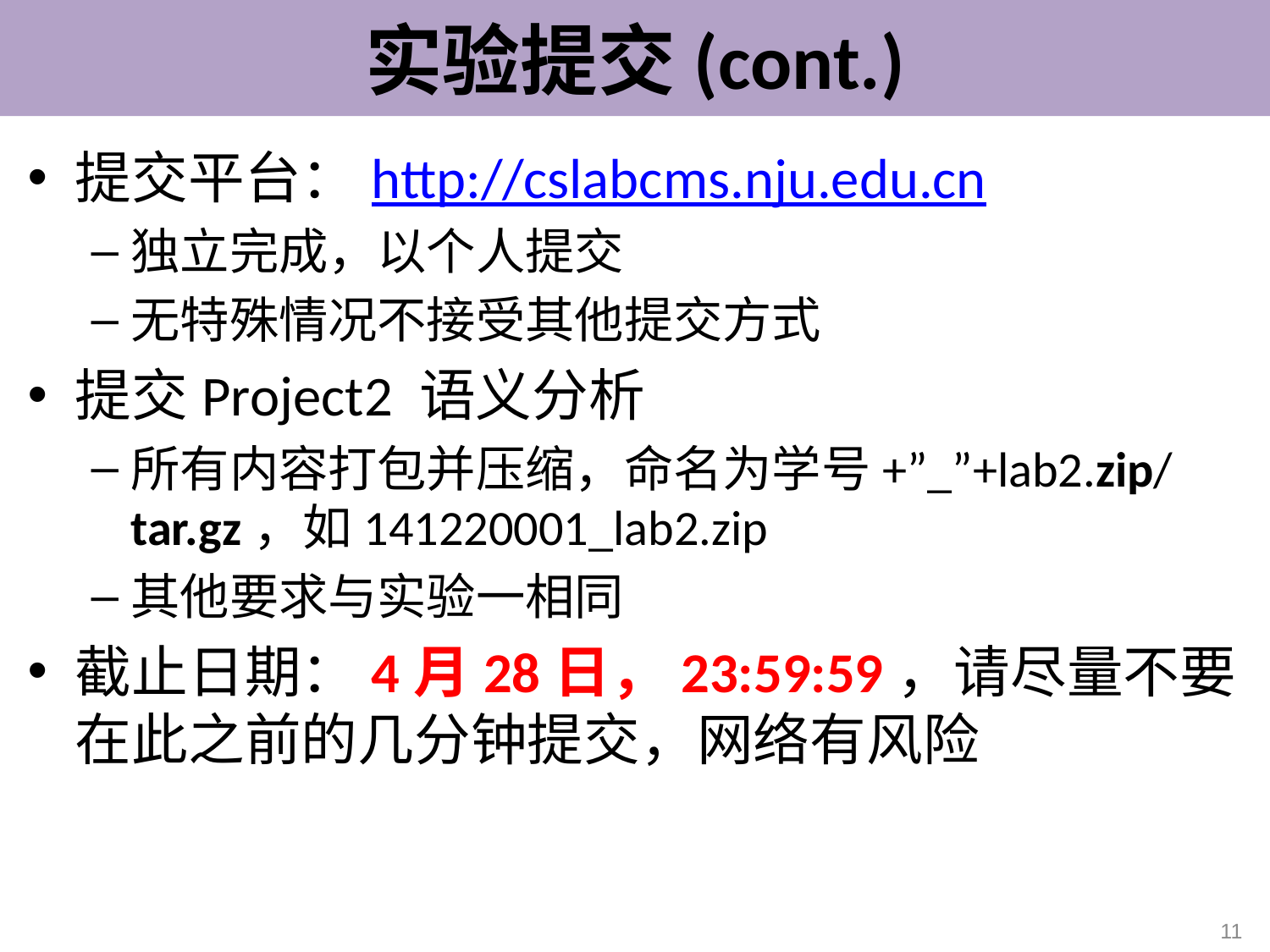

# 实验提交(cont.)
提交平台：http://cslabcms.nju.edu.cn
独立完成，以个人提交
无特殊情况不接受其他提交方式
提交Project2 语义分析
所有内容打包并压缩，命名为学号+”_”+lab2.zip/ tar.gz，如141220001_lab2.zip
其他要求与实验一相同
截止日期：4月28日，23:59:59，请尽量不要在此之前的几分钟提交，网络有风险

11